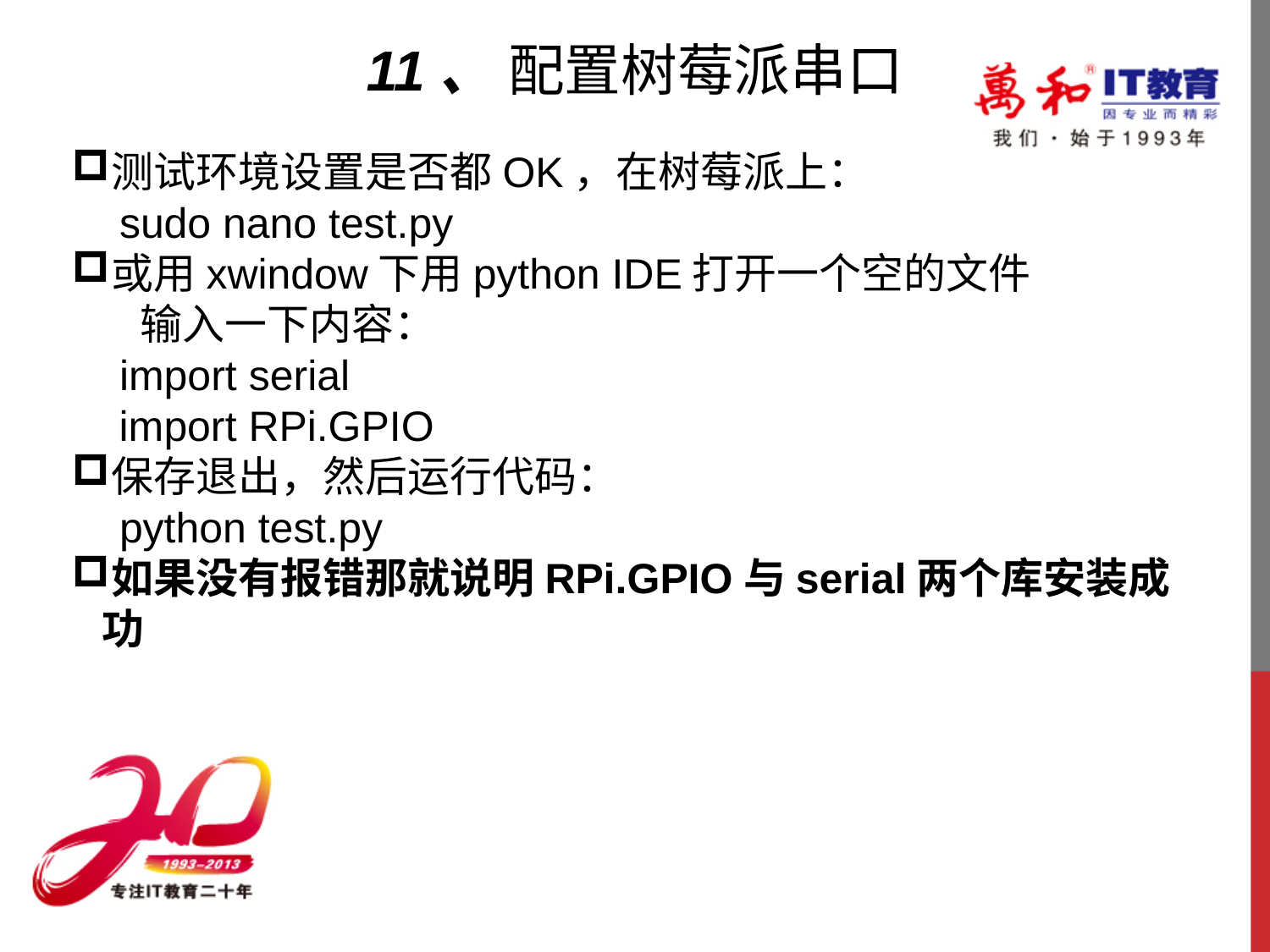

# 11、 配置树莓派串口
测试环境设置是否都OK，在树莓派上：
    sudo nano test.py
或用xwindow下用python IDE打开一个空的文件 
    输入一下内容：
    import serial
    import RPi.GPIO
保存退出，然后运行代码：
    python test.py
如果没有报错那就说明RPi.GPIO与serial两个库安装成功